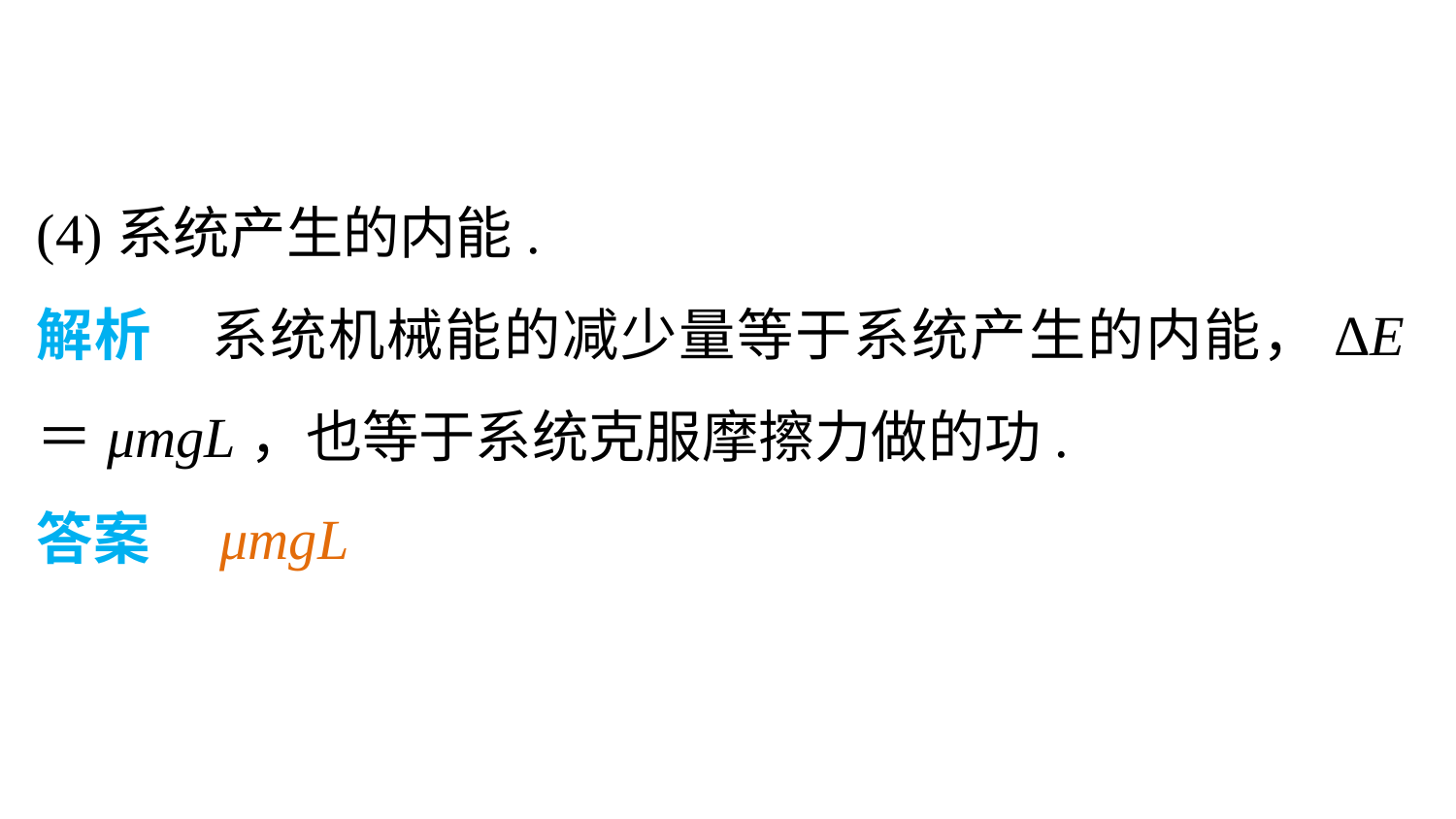

(4)系统产生的内能.
解析　系统机械能的减少量等于系统产生的内能，ΔE＝μmgL，也等于系统克服摩擦力做的功.
答案　μmgL